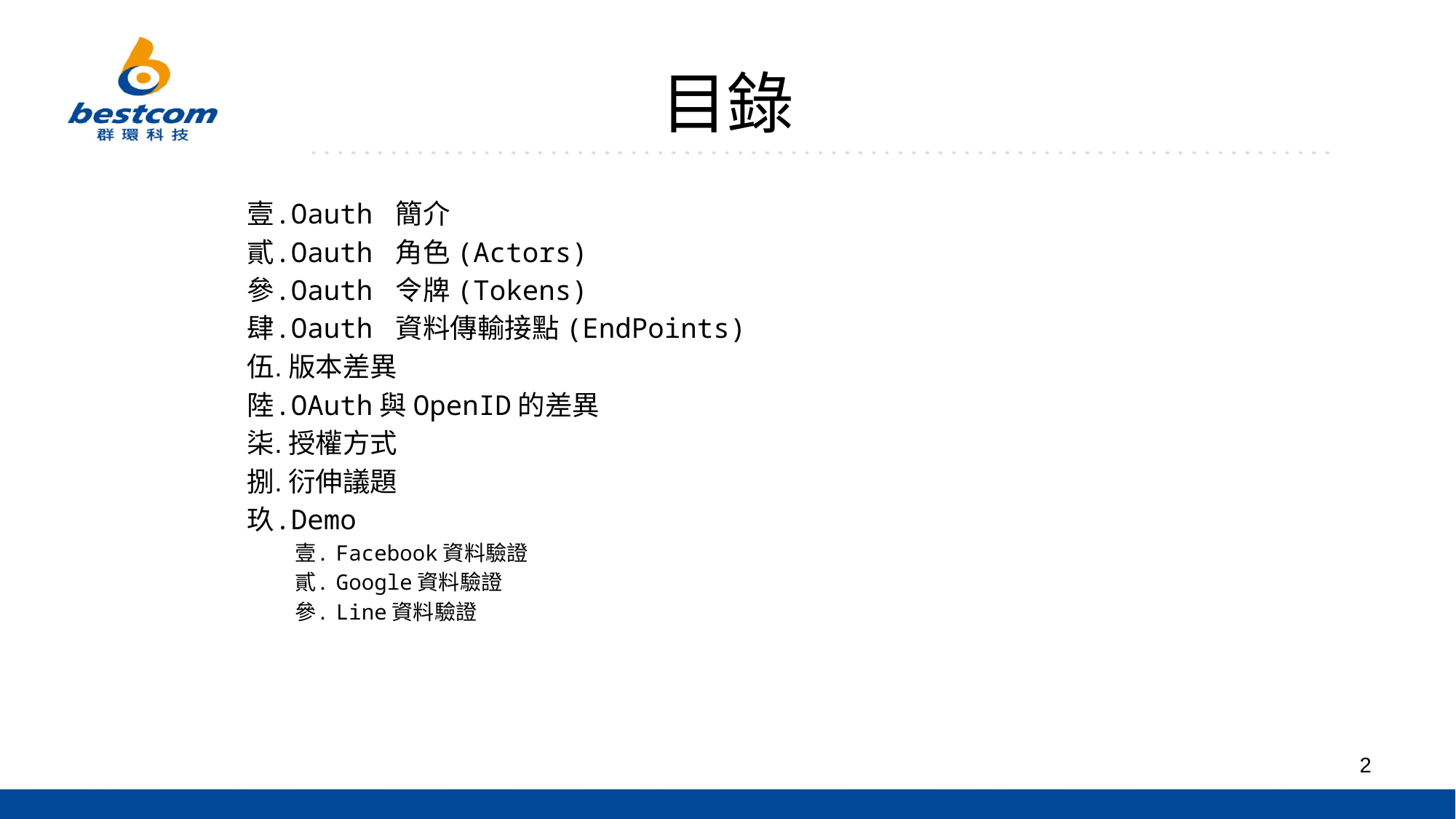

# 目錄
Oauth 簡介
Oauth 角色(Actors)
Oauth 令牌(Tokens)
Oauth 資料傳輸接點(EndPoints)
版本差異
OAuth與OpenID的差異
授權方式
衍伸議題
Demo
Facebook資料驗證
Google資料驗證
Line資料驗證

2